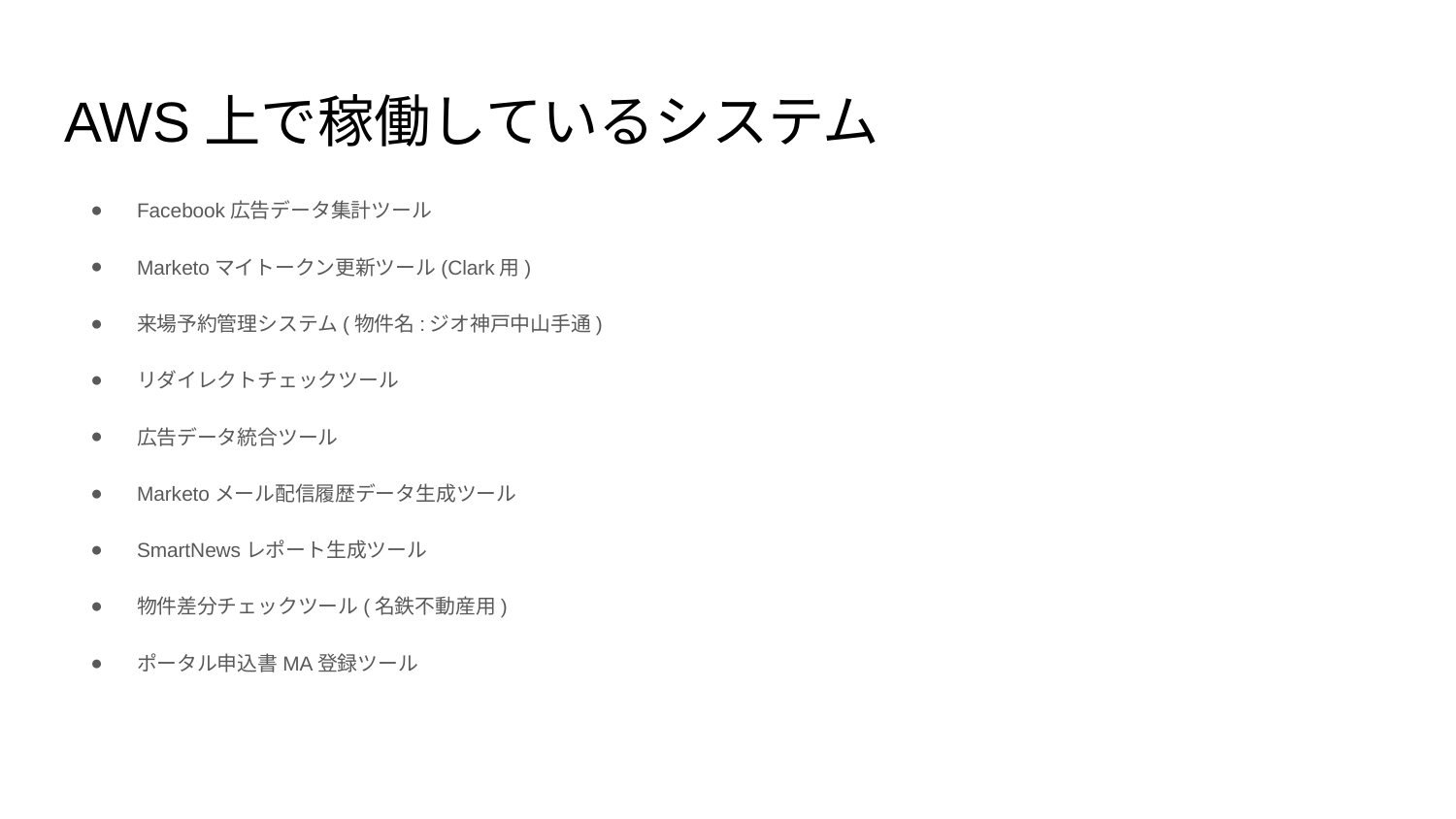

# AWS上で稼働しているシステム
Facebook広告データ集計ツール
Marketoマイトークン更新ツール(Clark用)
来場予約管理システム(物件名:ジオ神戸中山手通)
リダイレクトチェックツール
広告データ統合ツール
Marketoメール配信履歴データ生成ツール
SmartNewsレポート生成ツール
物件差分チェックツール(名鉄不動産用)
ポータル申込書MA登録ツール